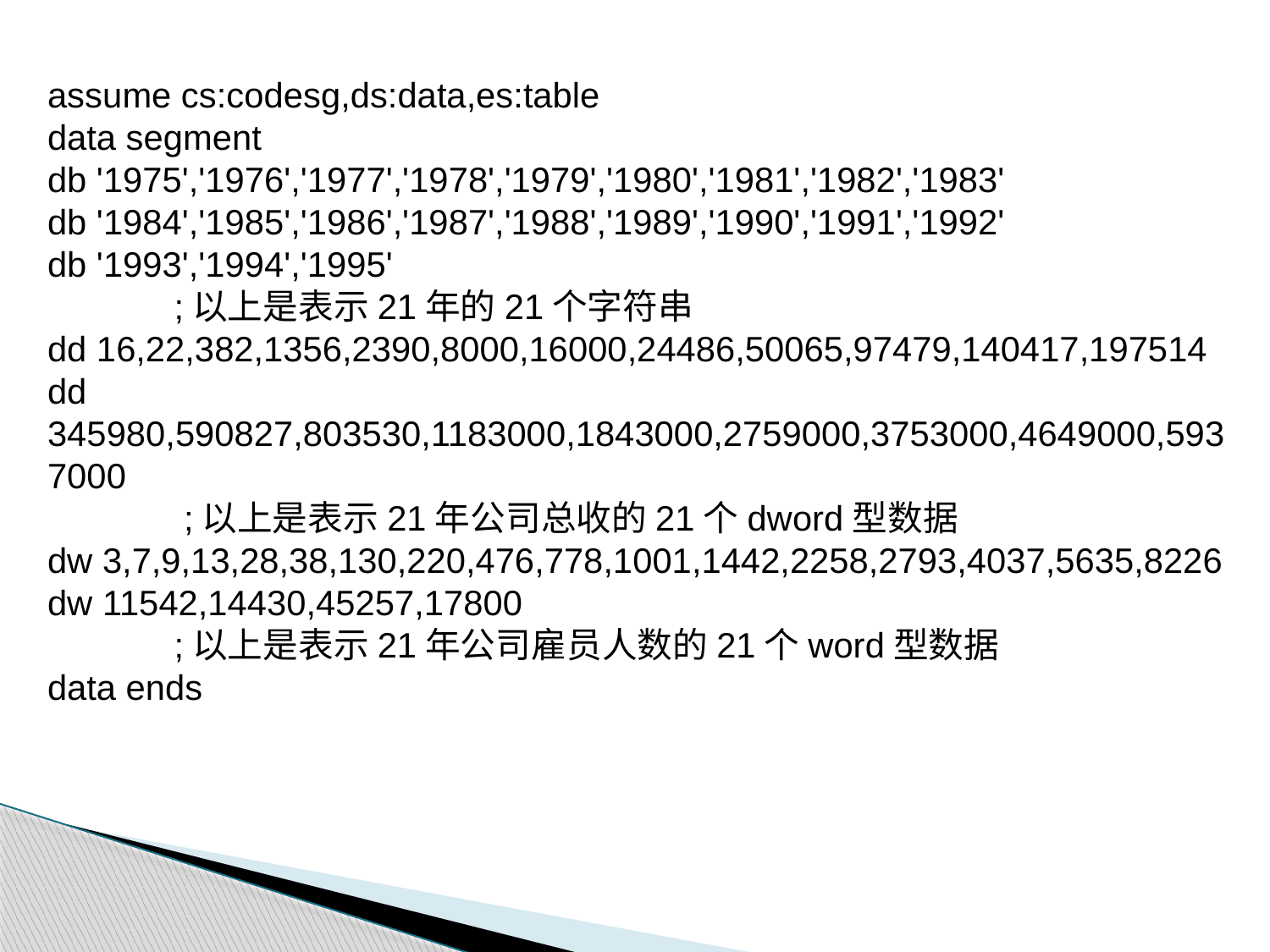

assume cs:codesg,ds:data,es:table
data segment
db '1975','1976','1977','1978','1979','1980','1981','1982','1983'
db '1984','1985','1986','1987','1988','1989','1990','1991','1992'
db '1993','1994','1995'
             ;以上是表示21年的21个字符串
dd 16,22,382,1356,2390,8000,16000,24486,50065,97479,140417,197514
dd 345980,590827,803530,1183000,1843000,2759000,3753000,4649000,5937000
              ;以上是表示21年公司总收的21个dword型数据
dw 3,7,9,13,28,38,130,220,476,778,1001,1442,2258,2793,4037,5635,8226
dw 11542,14430,45257,17800
             ;以上是表示21年公司雇员人数的21个word型数据
data ends